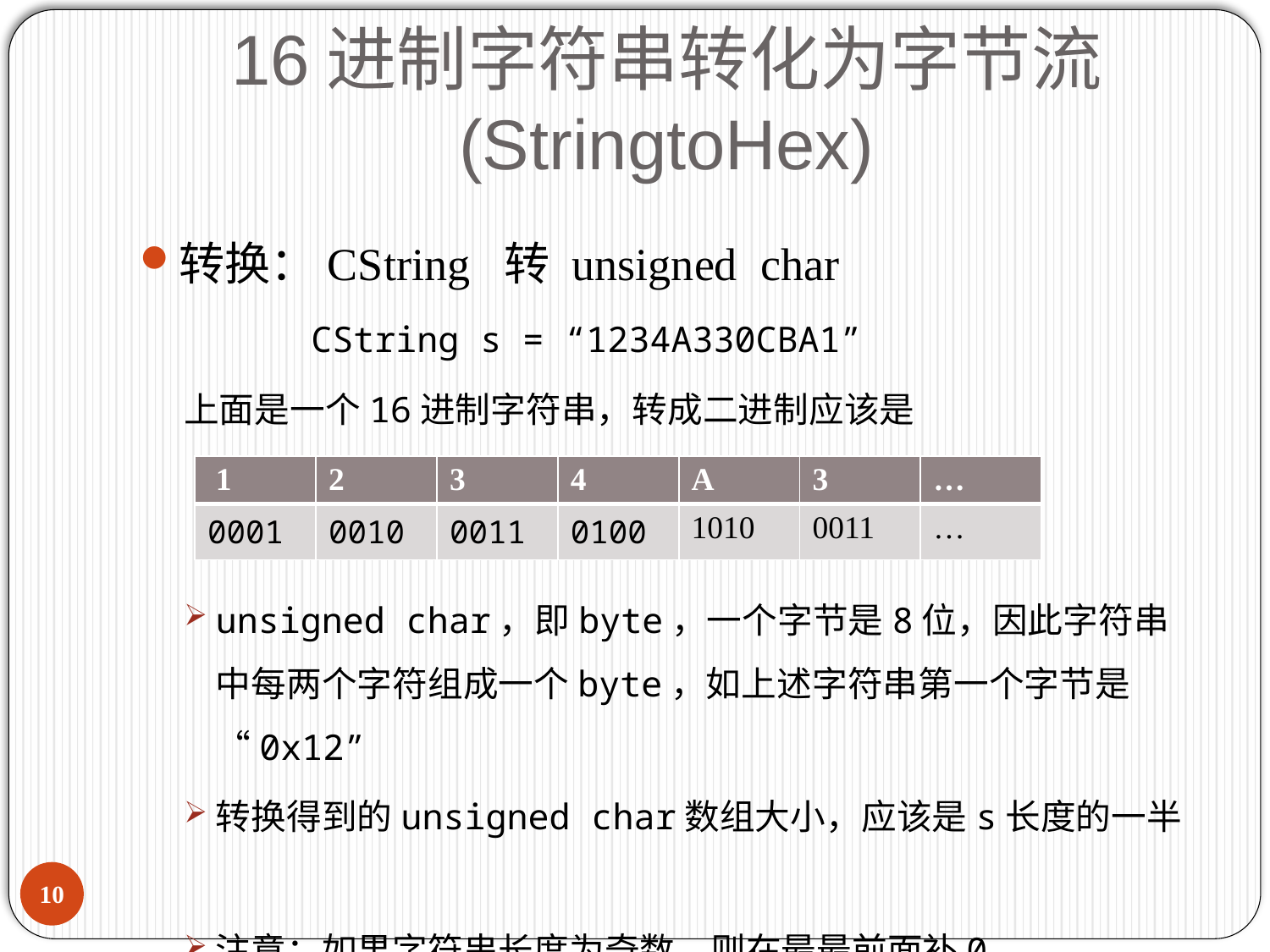

# 16进制字符串转化为字节流 (StringtoHex)
转换：CString  转 unsigned  char
	CString s = “1234A330CBA1”
上面是一个16进制字符串，转成二进制应该是

unsigned char，即byte，一个字节是8位，因此字符串中每两个字符组成一个byte，如上述字符串第一个字节是“0x12”
转换得到的unsigned char数组大小，应该是s长度的一半
注意：如果字符串长度为奇数，则在最最前面补0
| 1 | 2 | 3 | 4 | A | 3 | … |
| --- | --- | --- | --- | --- | --- | --- |
| 0001 | 0010 | 0011 | 0100 | 1010 | 0011 | … |
10